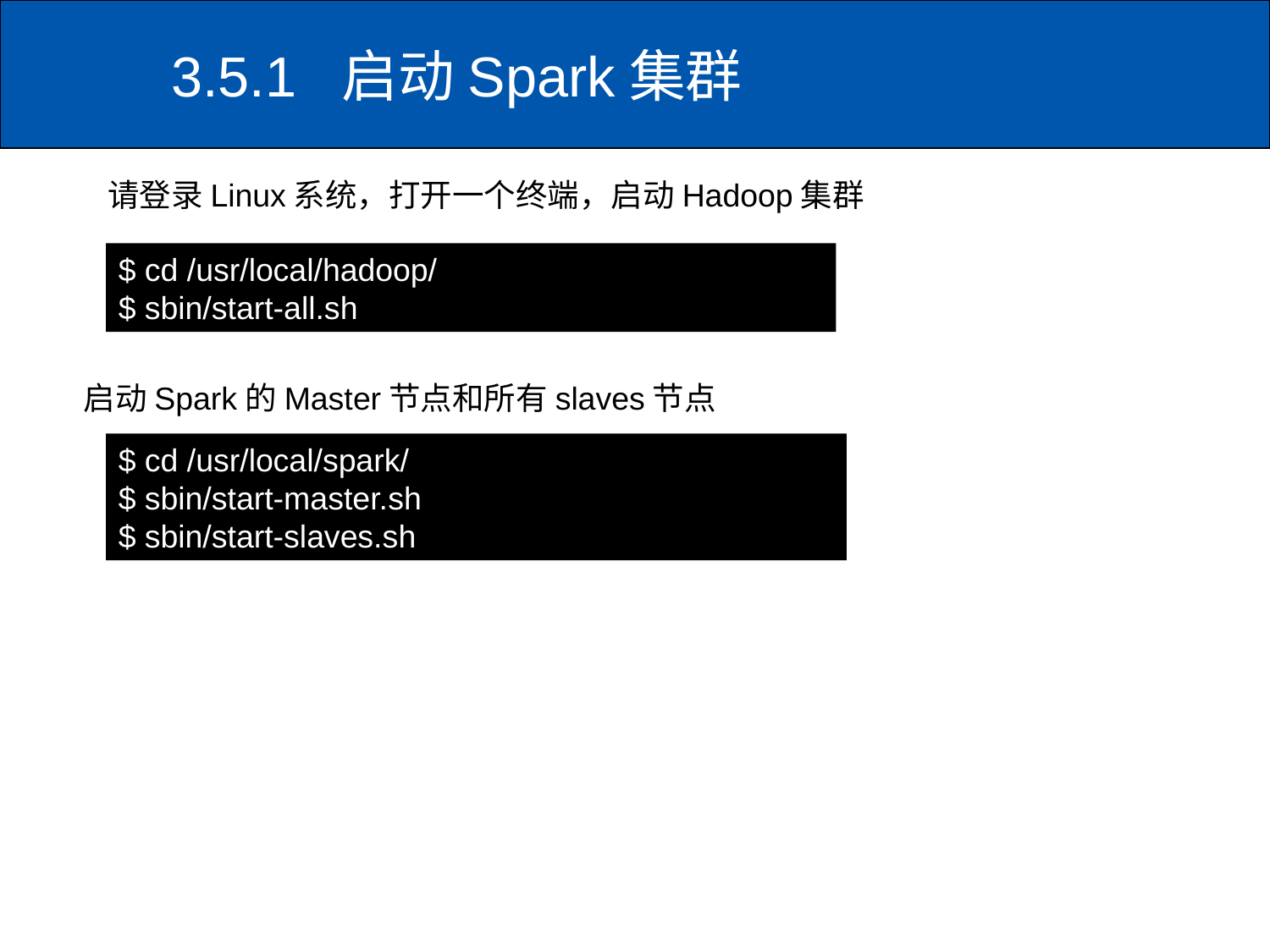

# 3.5.1  启动Spark集群
请登录Linux系统，打开一个终端，启动Hadoop集群
$ cd /usr/local/hadoop/
$ sbin/start-all.sh
启动Spark的Master节点和所有slaves节点
$ cd /usr/local/spark/
$ sbin/start-master.sh
$ sbin/start-slaves.sh